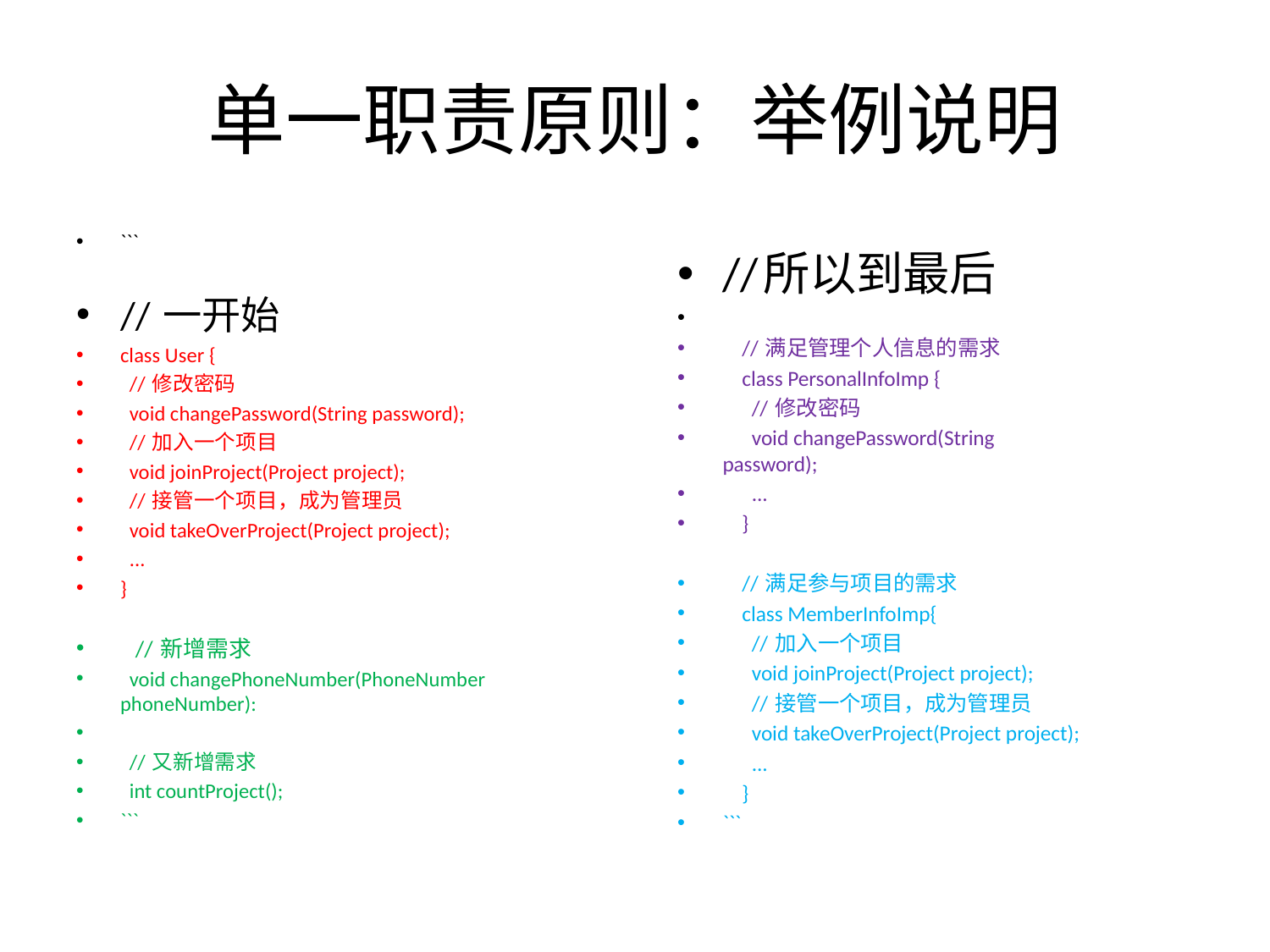

# 单一职责原则：举例说明
```

// 一开始
class User {
  // 修改密码
  void changePassword(String password);
  // 加入一个项目
  void joinProject(Project project);
  // 接管一个项目，成为管理员
  void takeOverProject(Project project);
  ...
}

   // 新增需求
  void changePhoneNumber(PhoneNumber phoneNumber):

  // 又新增需求
  int countProject();
```

//所以到最后

    // 满足管理个人信息的需求
    class PersonalInfoImp {
      // 修改密码
      void changePassword(String password);
      ...
    }

    // 满足参与项目的需求
    class MemberInfoImp{
      // 加入一个项目
      void joinProject(Project project);
      // 接管一个项目，成为管理员
      void takeOverProject(Project project);
      ...
    }
```